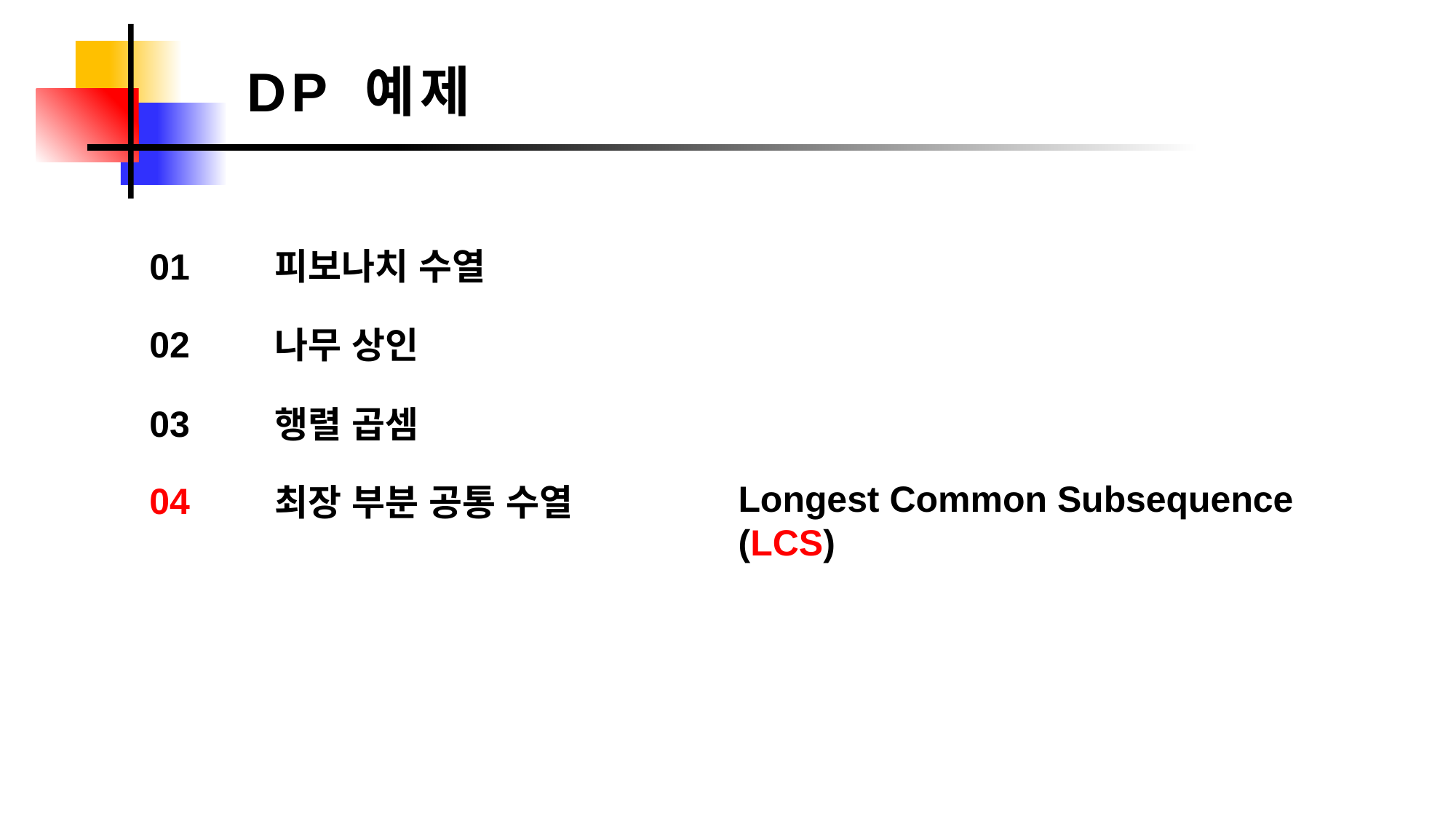

DP 예제
01
피보나치 수열
02
나무 상인
03
행렬 곱셈
Longest Common Subsequence (LCS)
04
최장 부분 공통 수열